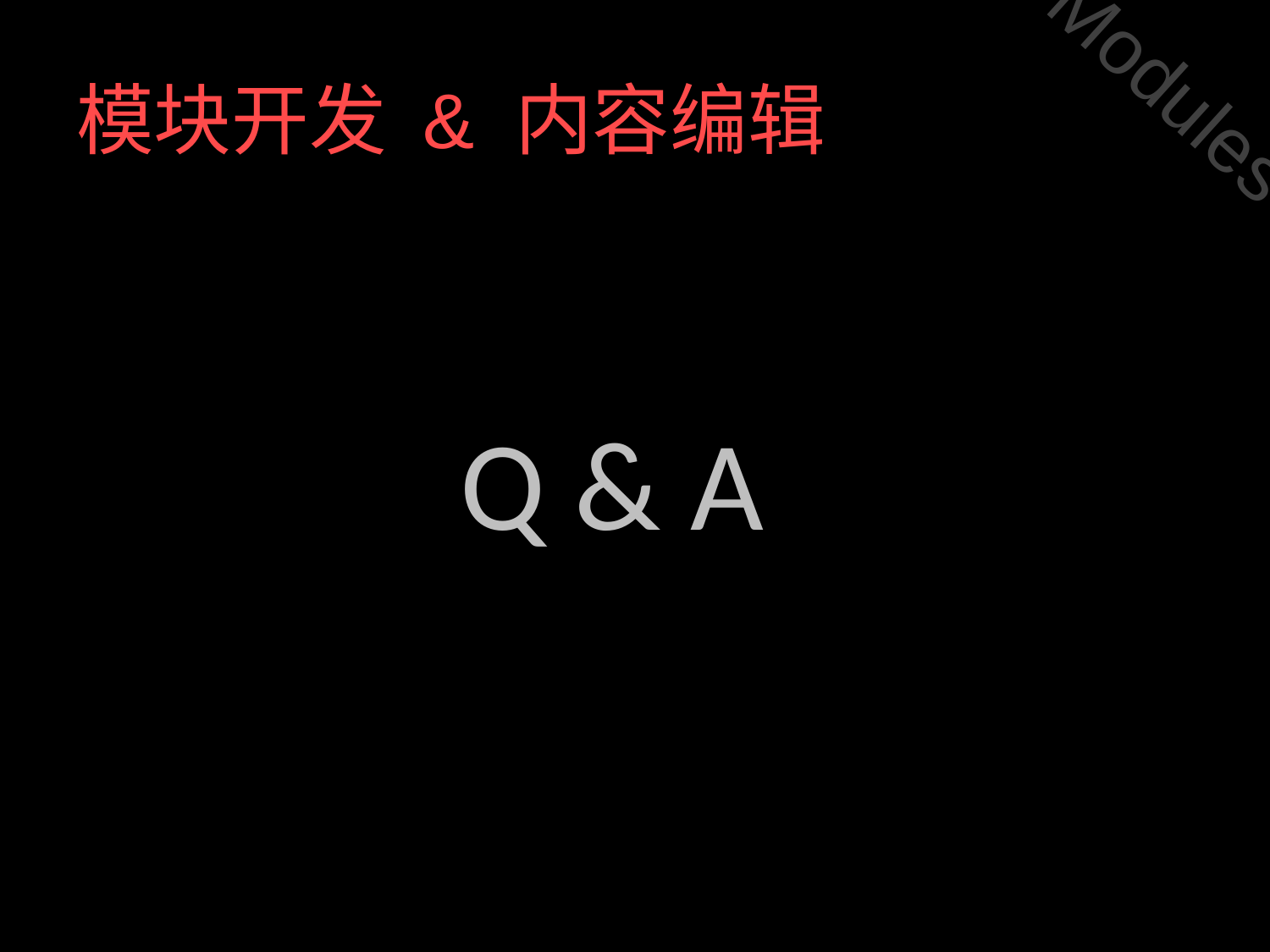

Modules
# 模块开发 & 内容编辑
Q & A